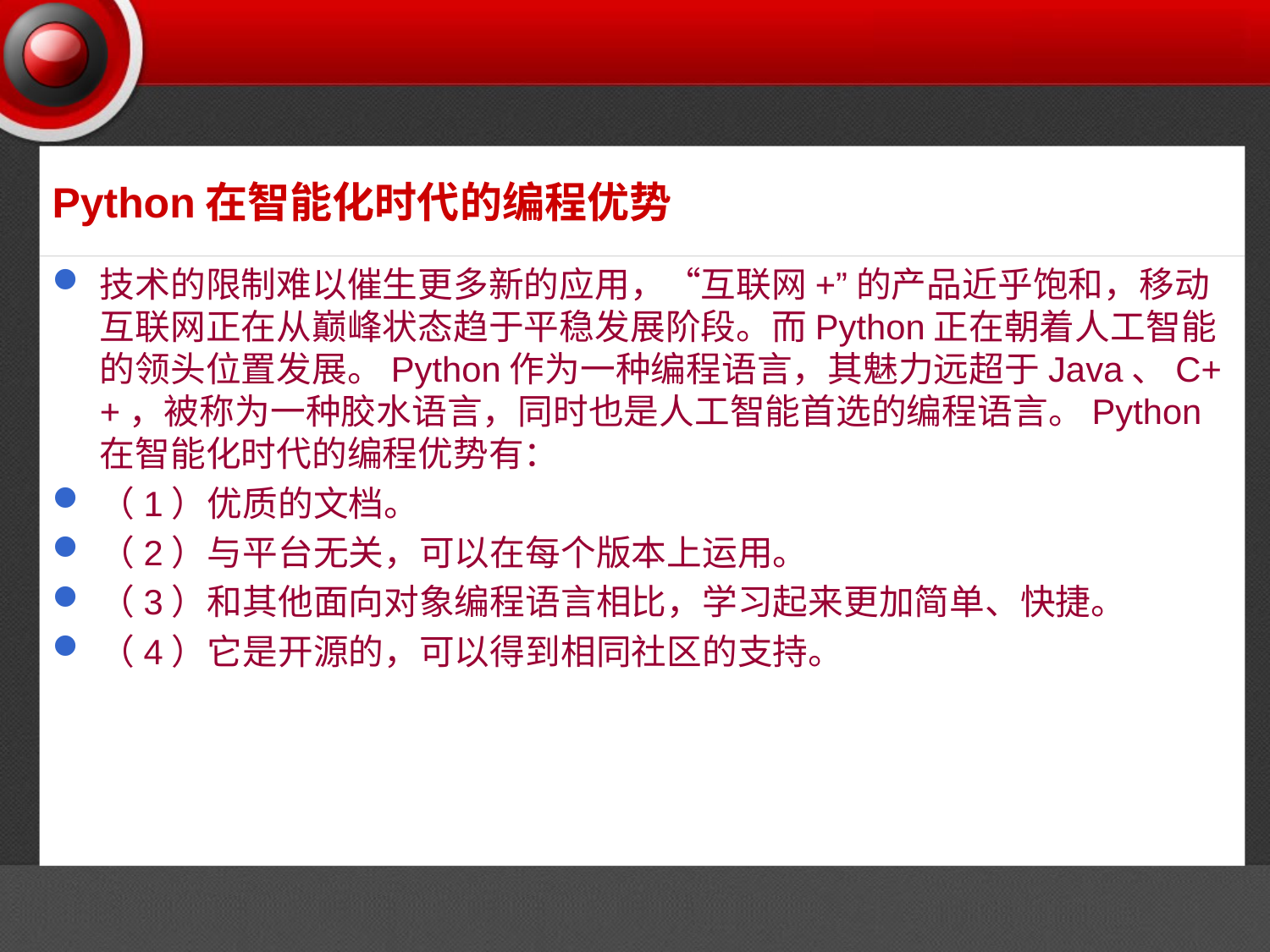

# Python在智能化时代的编程优势
技术的限制难以催生更多新的应用，“互联网+”的产品近乎饱和，移动互联网正在从巅峰状态趋于平稳发展阶段。而Python正在朝着人工智能的领头位置发展。Python作为一种编程语言，其魅力远超于Java、C++，被称为一种胶水语言，同时也是人工智能首选的编程语言。Python在智能化时代的编程优势有：
（1）优质的文档。
（2）与平台无关，可以在每个版本上运用。
（3）和其他面向对象编程语言相比，学习起来更加简单、快捷。
（4）它是开源的，可以得到相同社区的支持。